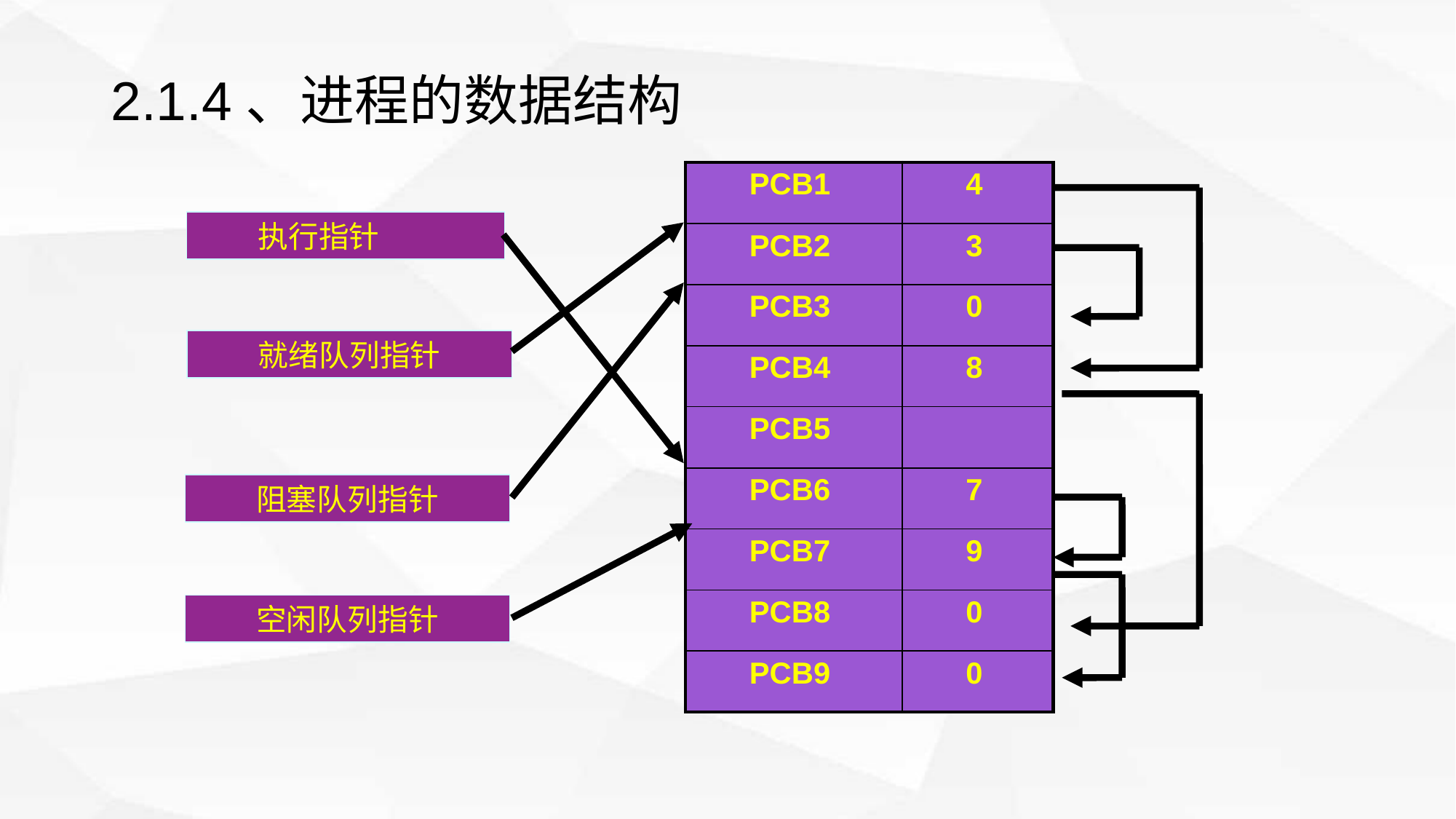

# 2.1.4、进程的数据结构
| PCB1 | 4 |
| --- | --- |
| PCB2 | 3 |
| PCB3 | 0 |
| PCB4 | 8 |
| PCB5 |  |
| PCB6 | 7 |
| PCB7 | 9 |
| PCB8 | 0 |
| PCB9 | 0 |

执行指针

就绪队列指针

阻塞队列指针

空闲队列指针